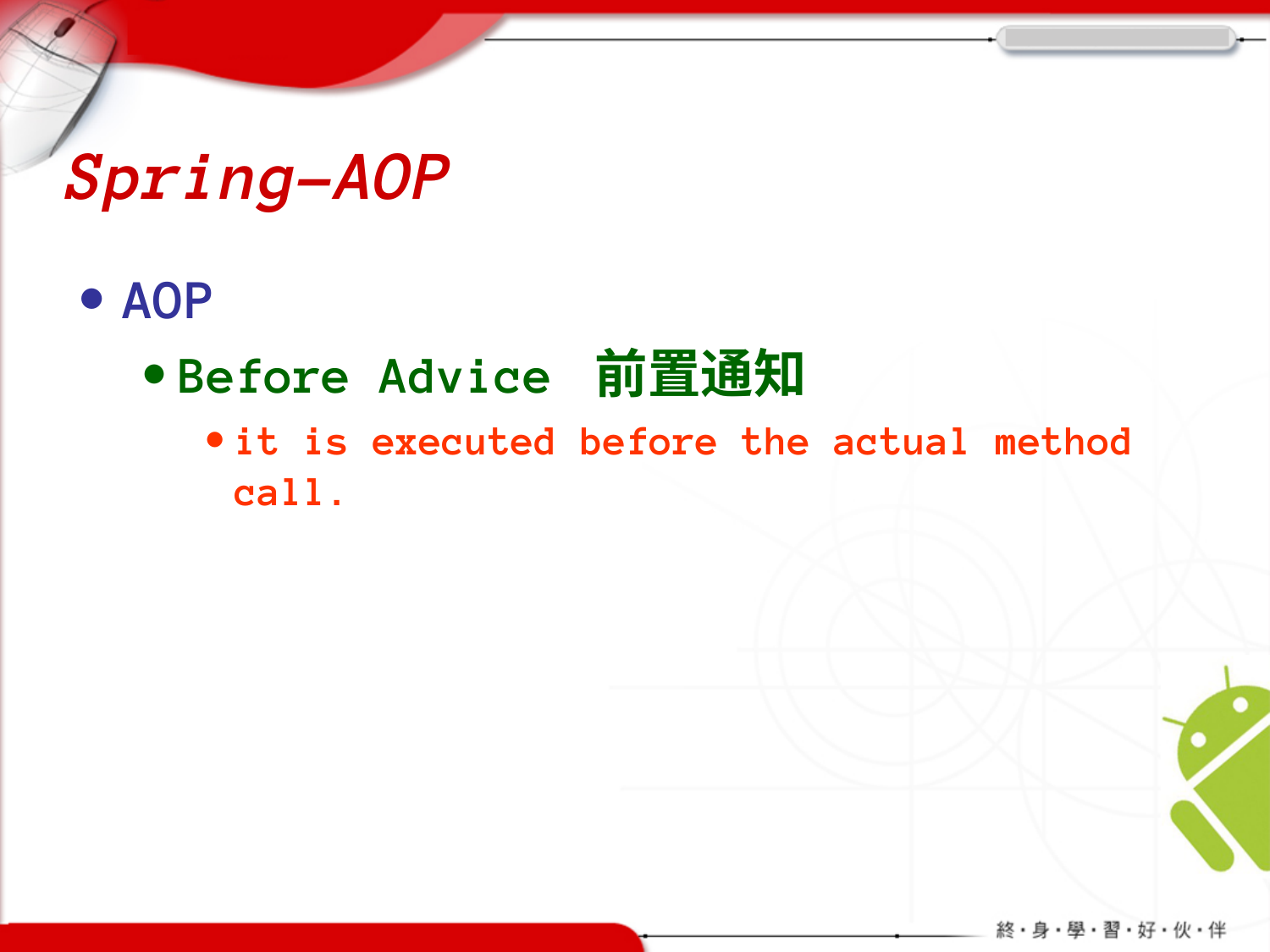

# Spring-AOP
AOP
Before Advice 前置通知
it is executed before the actual method call.